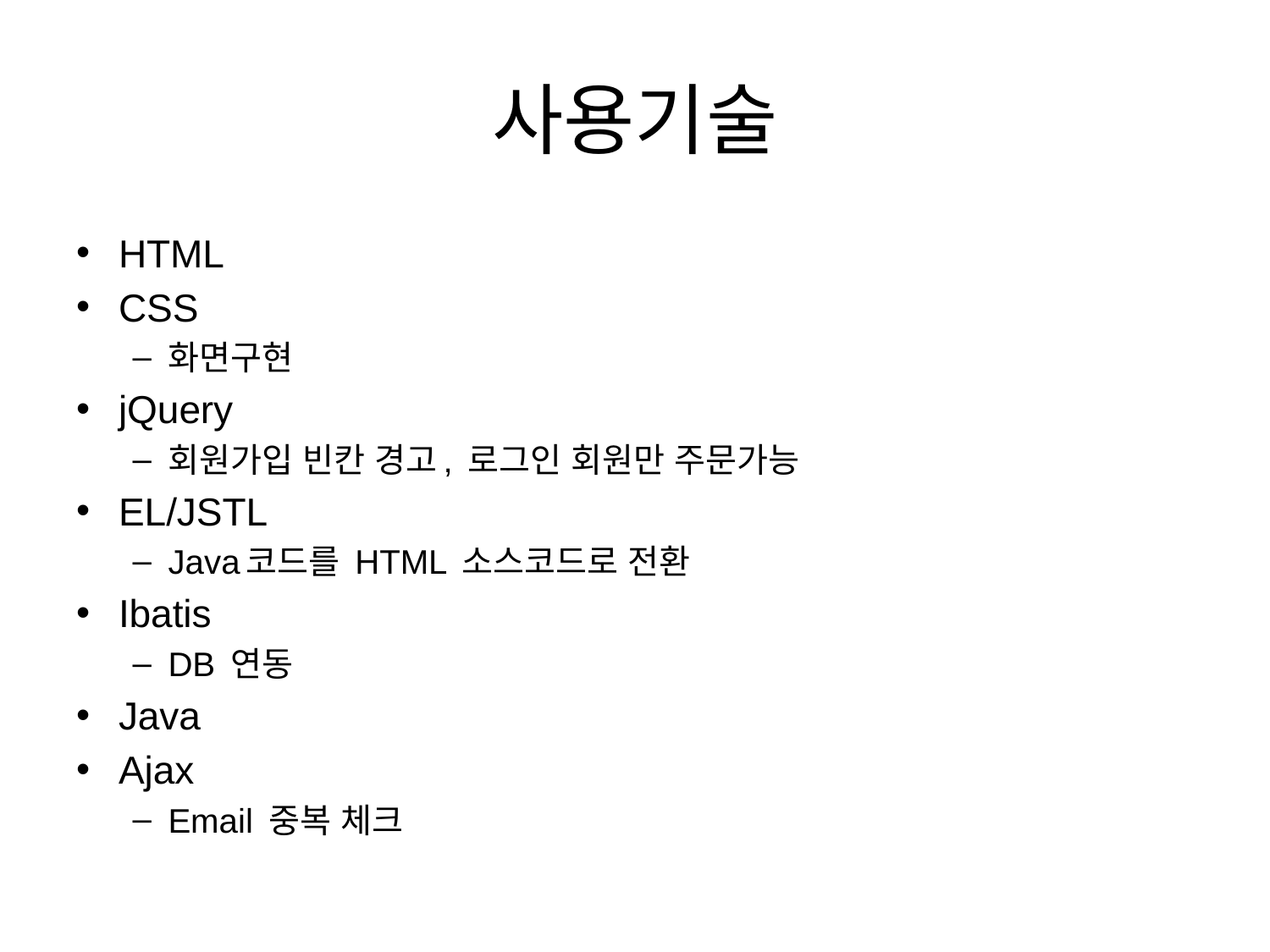

# 사용기술
HTML
CSS
화면구현
jQuery
회원가입 빈칸 경고, 로그인 회원만 주문가능
EL/JSTL
Java코드를 HTML 소스코드로 전환
Ibatis
DB 연동
Java
Ajax
Email 중복 체크